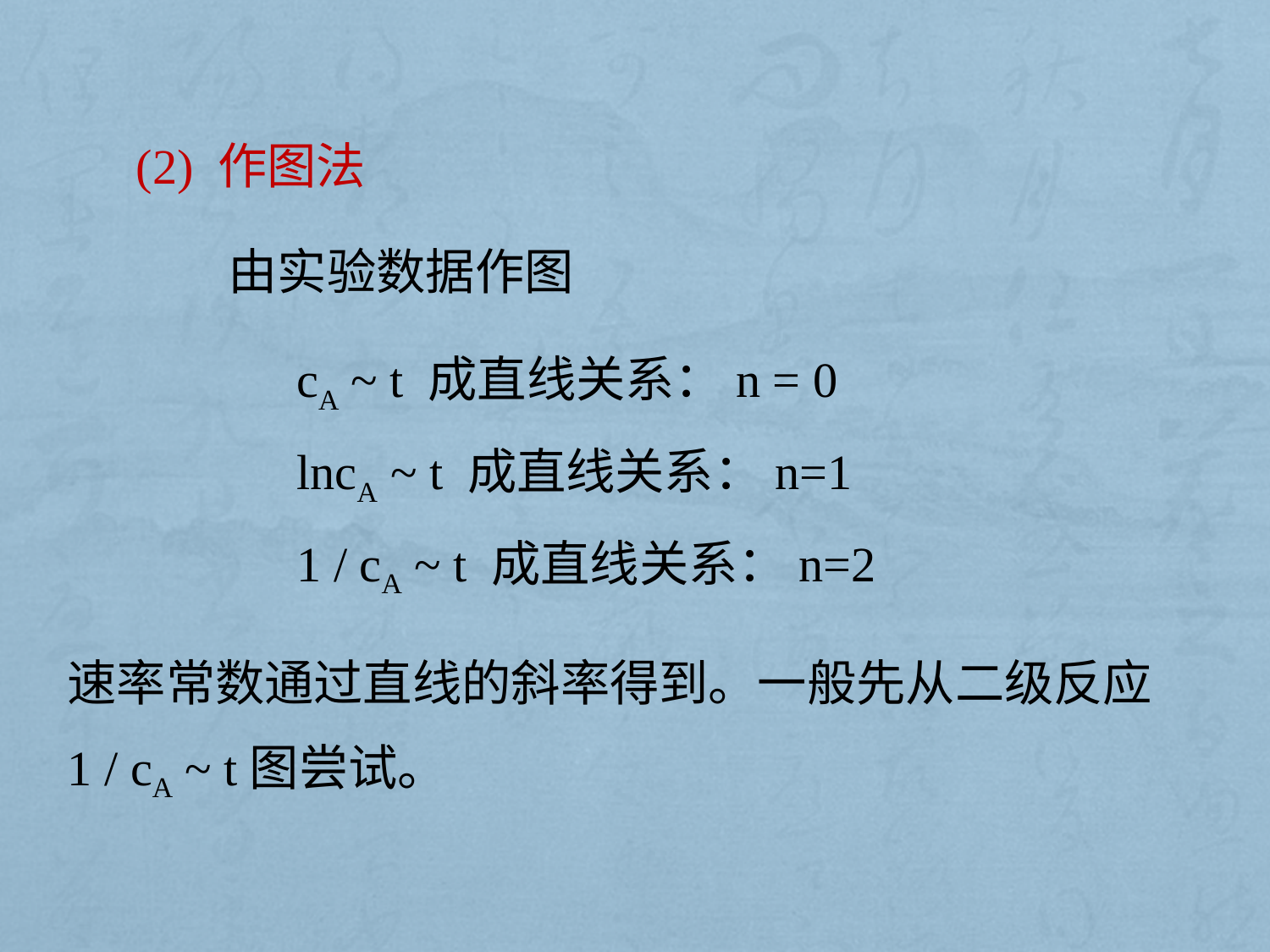

(2) 作图法
由实验数据作图
cA ~ t 成直线关系：n = 0
lncA  ~ t 成直线关系：n=1
1 / cA ~ t 成直线关系：n=2
速率常数通过直线的斜率得到。一般先从二级反应
1 / cA ~ t图尝试。